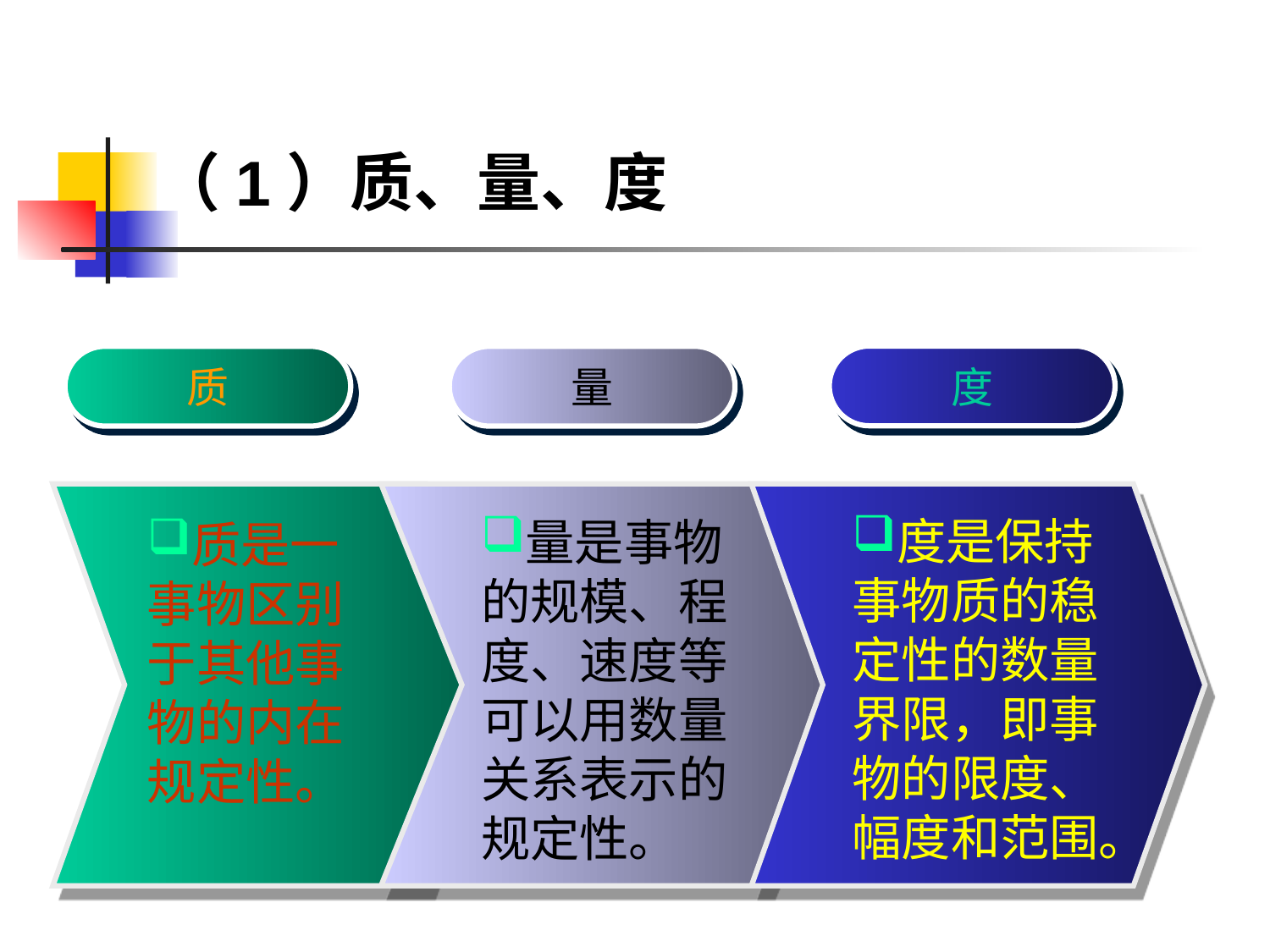

（1）质、量、度
度
质
量

质是一事物区别于其他事物的内在规定性。

量是事物的规模、程度、速度等可以用数量关系表示的规定性。

度是保持事物质的稳定性的数量界限，即事物的限度、幅度和范围。